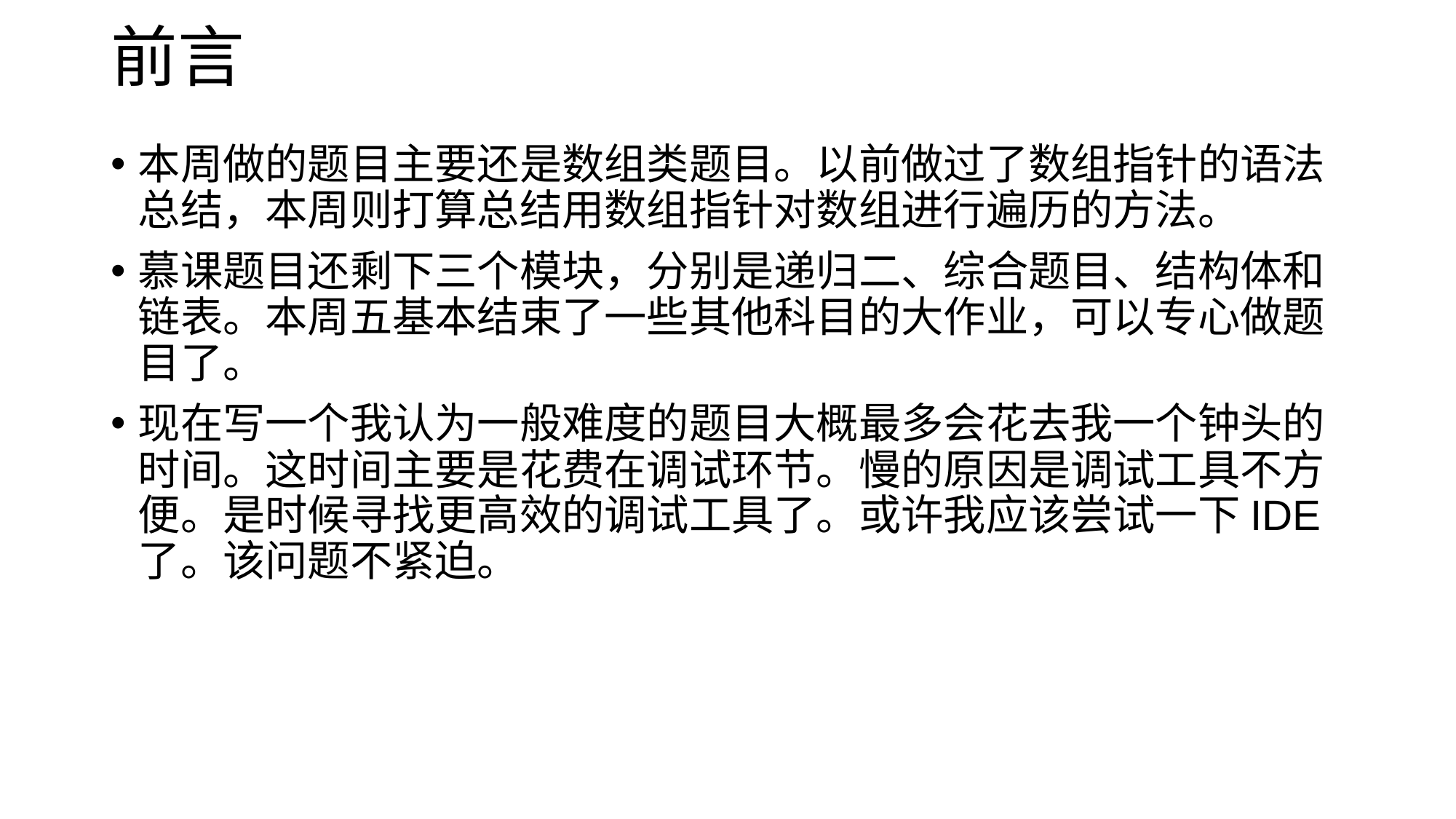

# 前言
本周做的题目主要还是数组类题目。以前做过了数组指针的语法总结，本周则打算总结用数组指针对数组进行遍历的方法。
慕课题目还剩下三个模块，分别是递归二、综合题目、结构体和链表。本周五基本结束了一些其他科目的大作业，可以专心做题目了。
现在写一个我认为一般难度的题目大概最多会花去我一个钟头的时间。这时间主要是花费在调试环节。慢的原因是调试工具不方便。是时候寻找更高效的调试工具了。或许我应该尝试一下IDE了。该问题不紧迫。